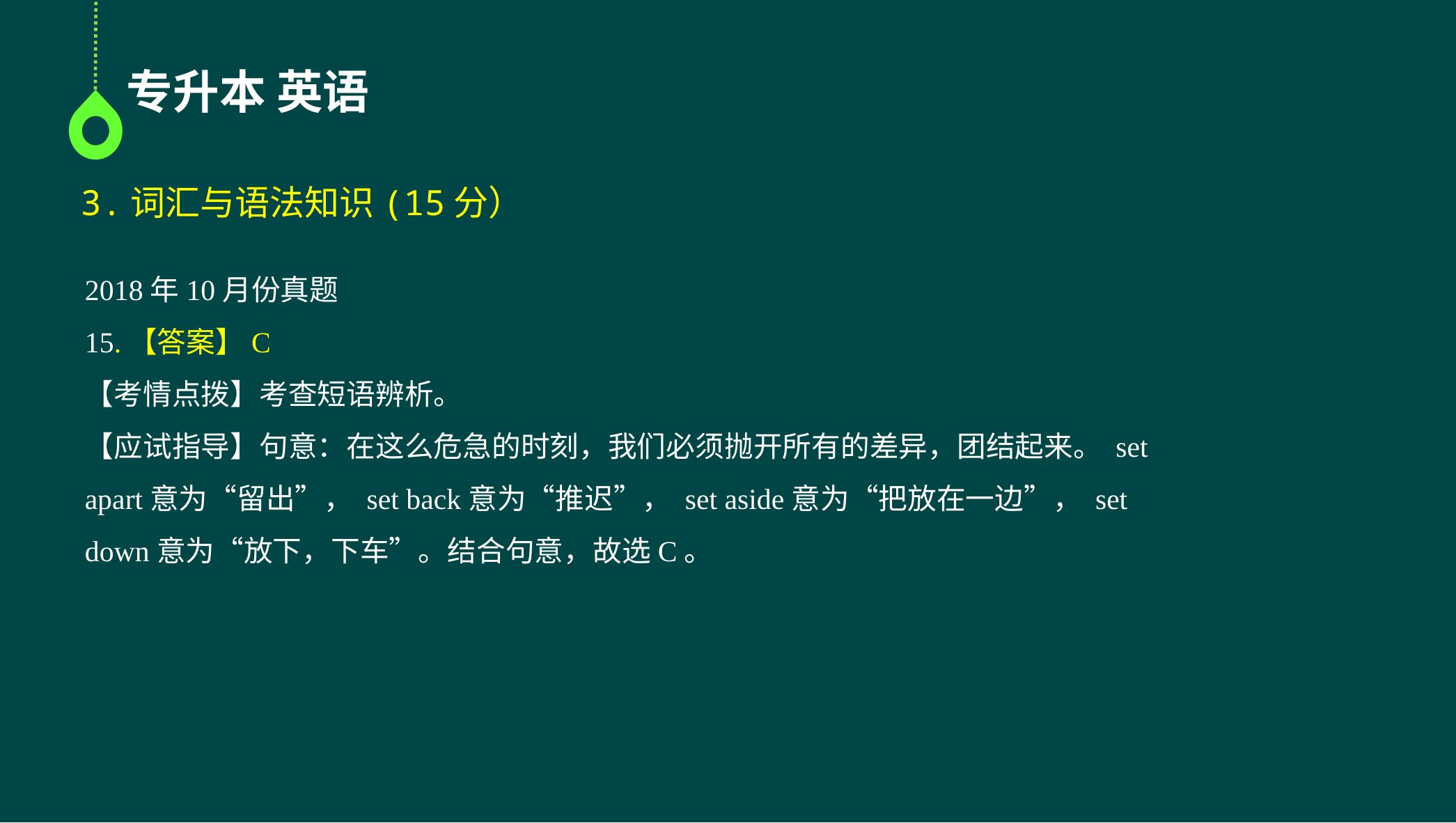

专升本 英语
3.词汇与语法知识(15分）
2018年10月份真题
15.【答案】C
【考情点拨】考查短语辨析。
【应试指导】句意：在这么危急的时刻，我们必须抛开所有的差异，团结起来。 set apart意为“留出”， set back意为“推迟”， set aside意为“把放在一边”， set down意为“放下，下车”。结合句意，故选C。